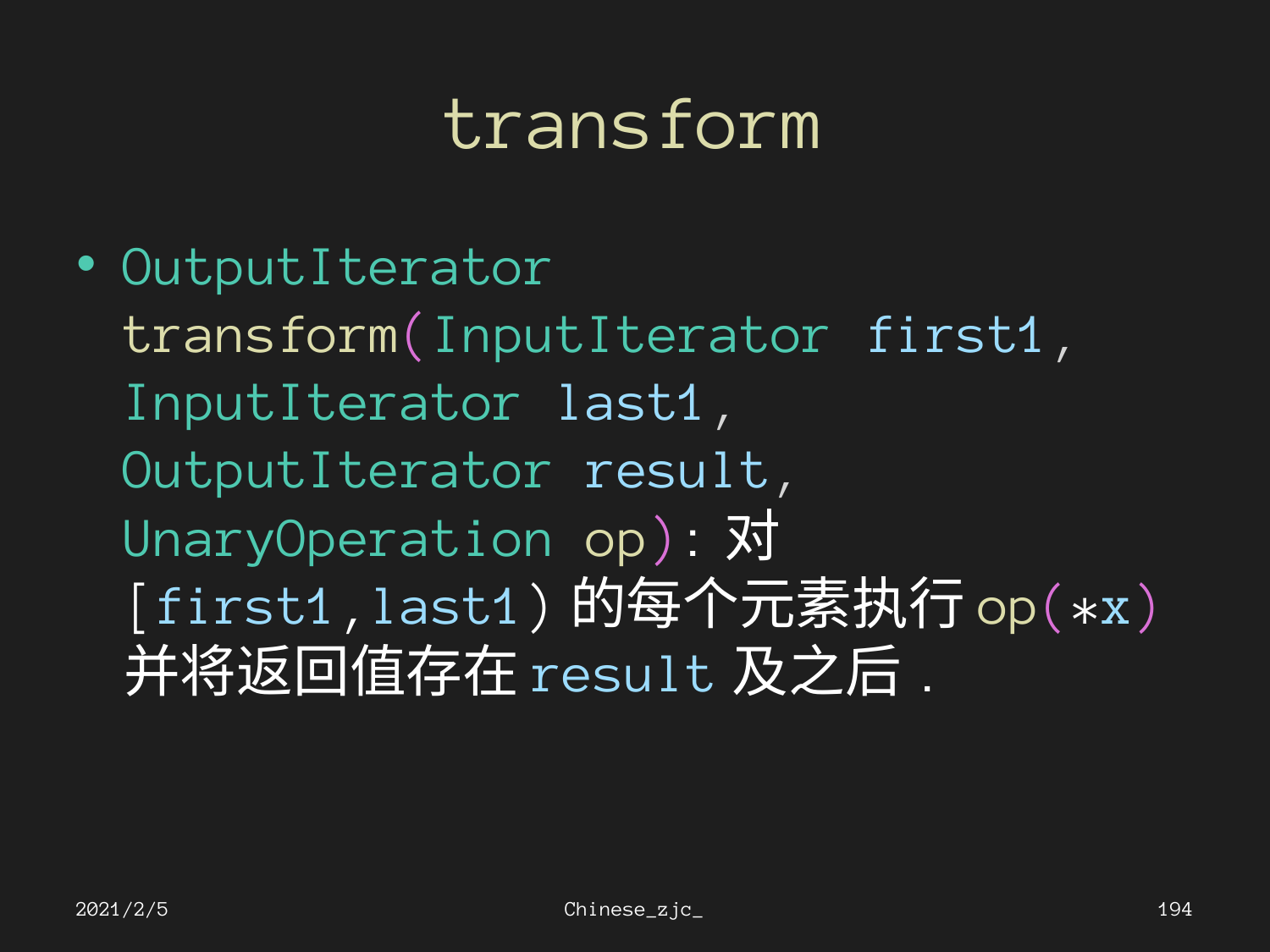

# transform
OutputIterator transform(InputIterator first1, InputIterator last1, OutputIterator result, UnaryOperation op):对[first1,last1)的每个元素执行op(*x)并将返回值存在result及之后.
2021/2/5
Chinese_zjc_
194